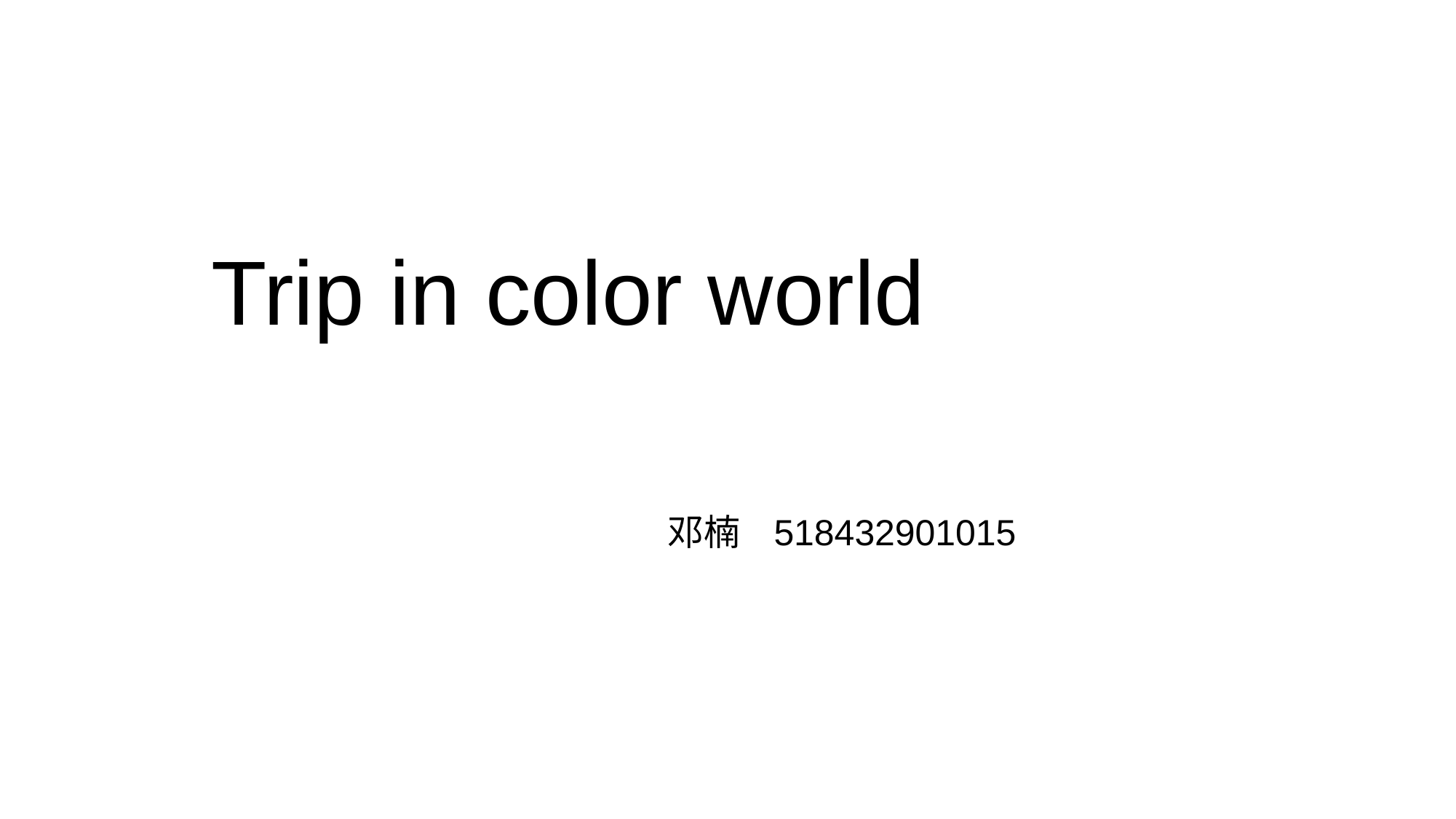

# Trip in color world
邓楠   518432901015